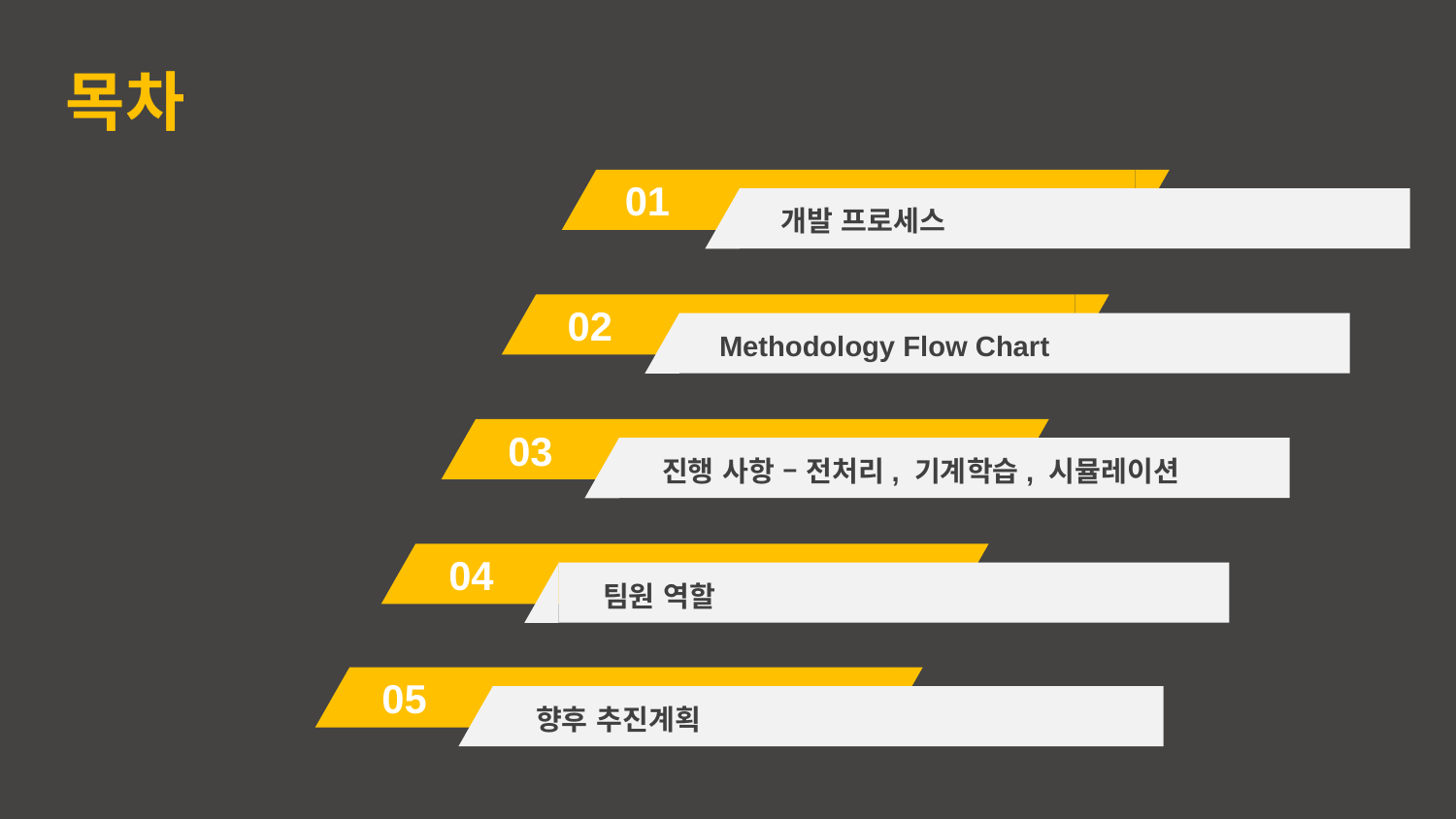

목차
01

개발 프로세스
02

Methodology Flow Chart
03

진행 사항 – 전처리, 기계학습, 시뮬레이션
04

팀원 역할
05

향후 추진계획